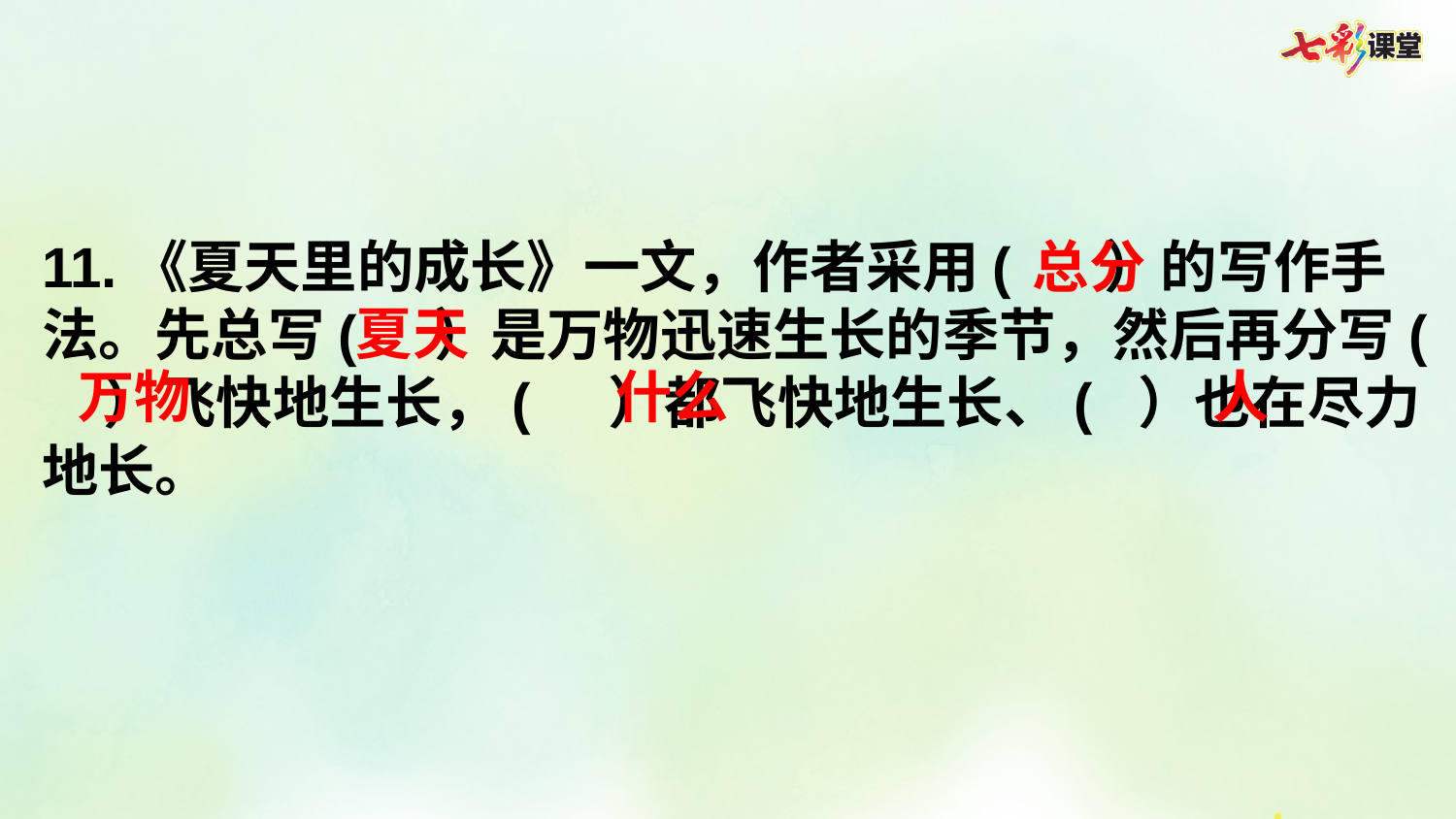

11.《夏天里的成长》一文，作者采用(     ）的写作手法。先总写(    ）是万物迅速生长的季节，然后再分写(    ）飞快地生长，(    ）都飞快地生长、(  ）也在尽力地长。
总分
夏天
万物
什么
人